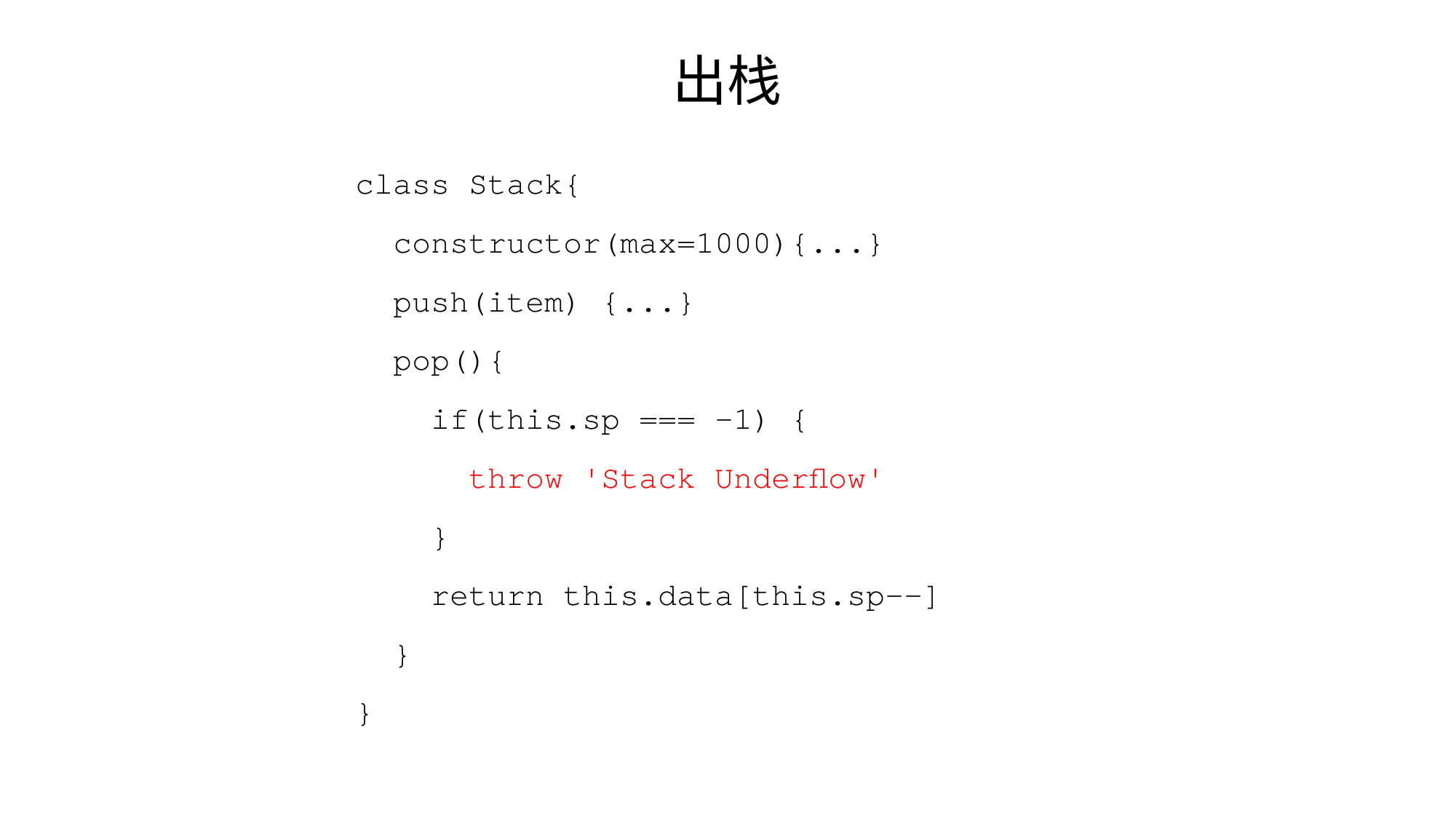

# 出栈
class Stack{
  constructor(max=1000){...}
  push(item) {...}
  pop(){
    if(this.sp === -1) {
      throw 'Stack Underflow'
    }
    return this.data[this.sp--]
  }
}